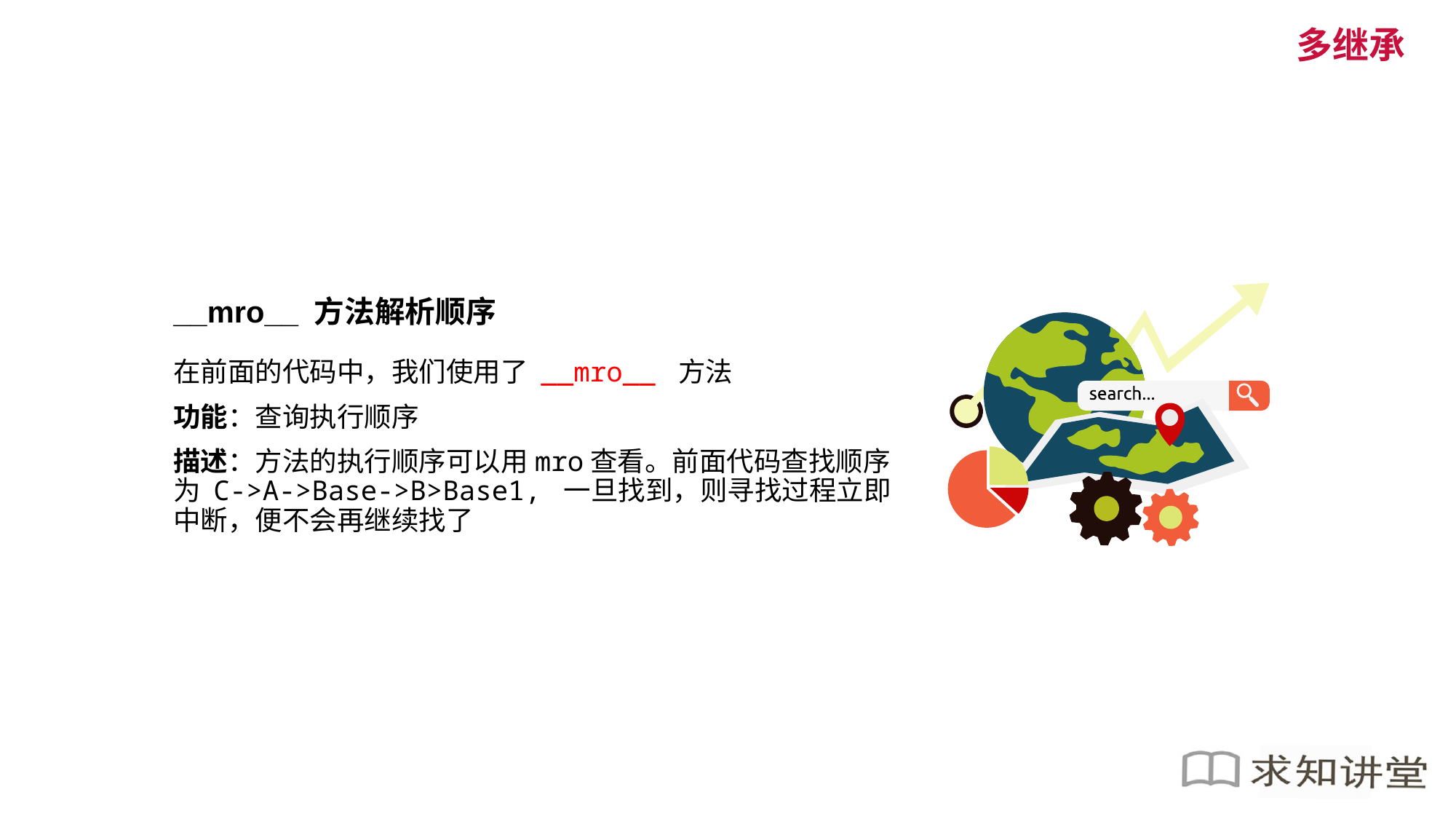

多继承

__mro__ 方法解析顺序
在前面的代码中，我们使用了 __mro__ 方法
功能：查询执行顺序
描述：方法的执行顺序可以用mro查看。前面代码查找顺序为 C->A->Base->B>Base1, 一旦找到，则寻找过程立即中断，便不会再继续找了